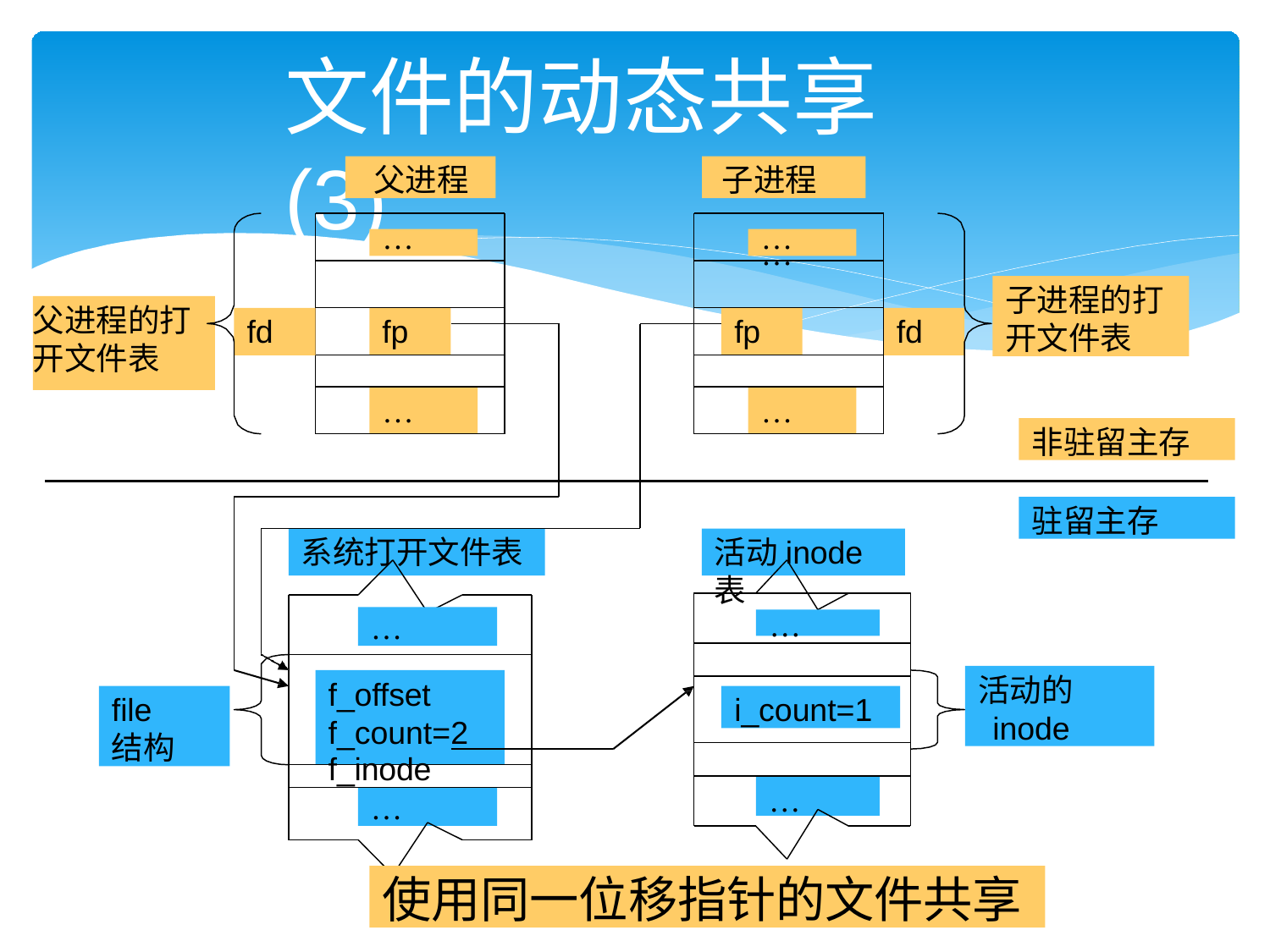

# 文件的动态共享(3)
父进程
子进程

…
…
…

子进程的打 开文件表

父进程的打 开文件表

fd
fp
fp
fd
fd

…
…
…
非驻留主存

驻留主存

系统打开文件表
活动inode表

…

…

活动的  inode

f_offset  f_count=2

file  结构

i_count=1

f_inode

…
…

使用同一位移指针的文件共享